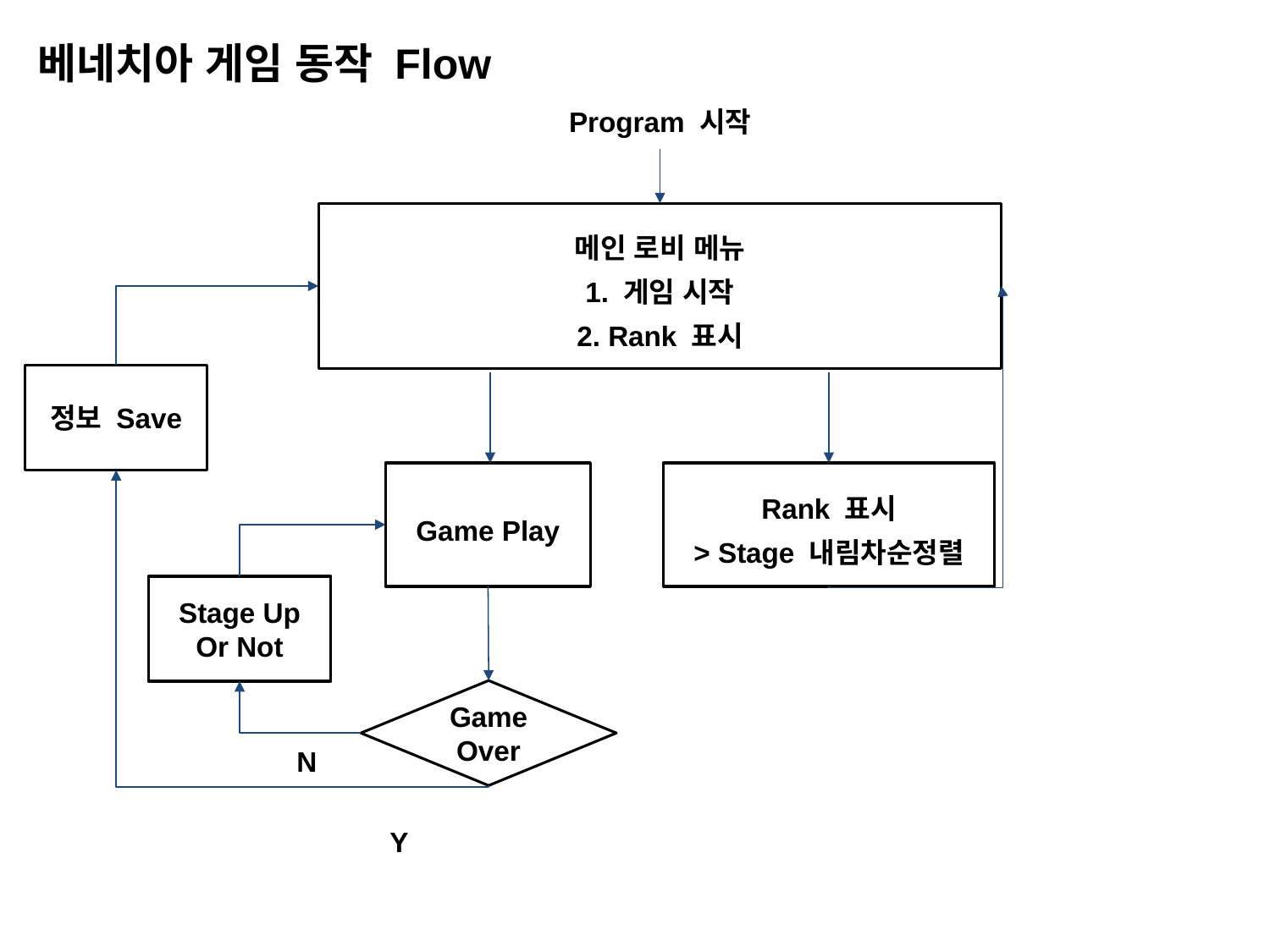

베네치아 게임 동작 Flow
Program 시작
메인 로비 메뉴
1. 게임 시작
2. Rank 표시
정보 Save
Game Play
Rank 표시
> Stage 내림차순정렬
Stage Up
Or Not
Game Over
N
Y